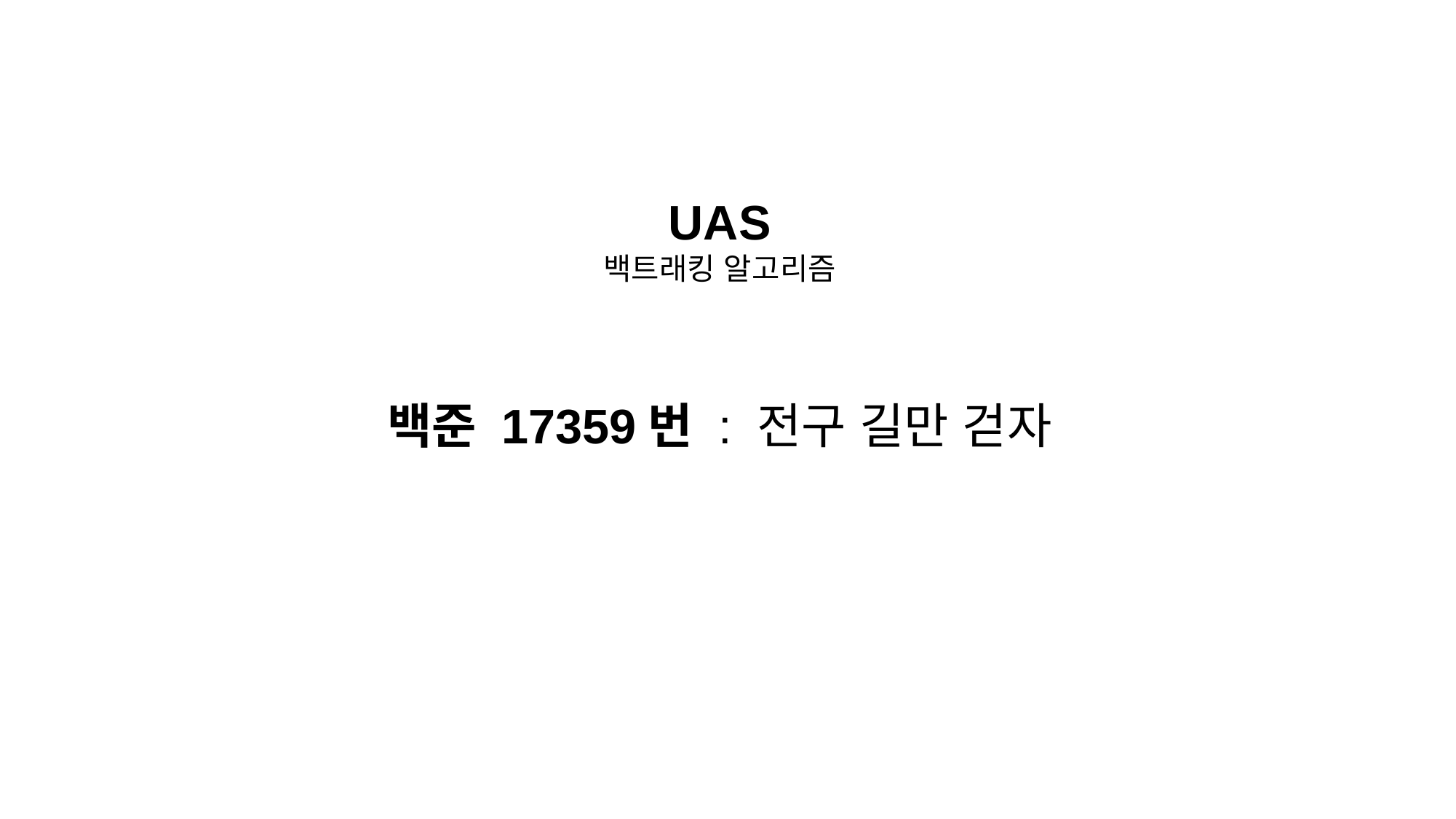

UAS
백트래킹 알고리즘

백준 17359번 : 전구 길만 걷자